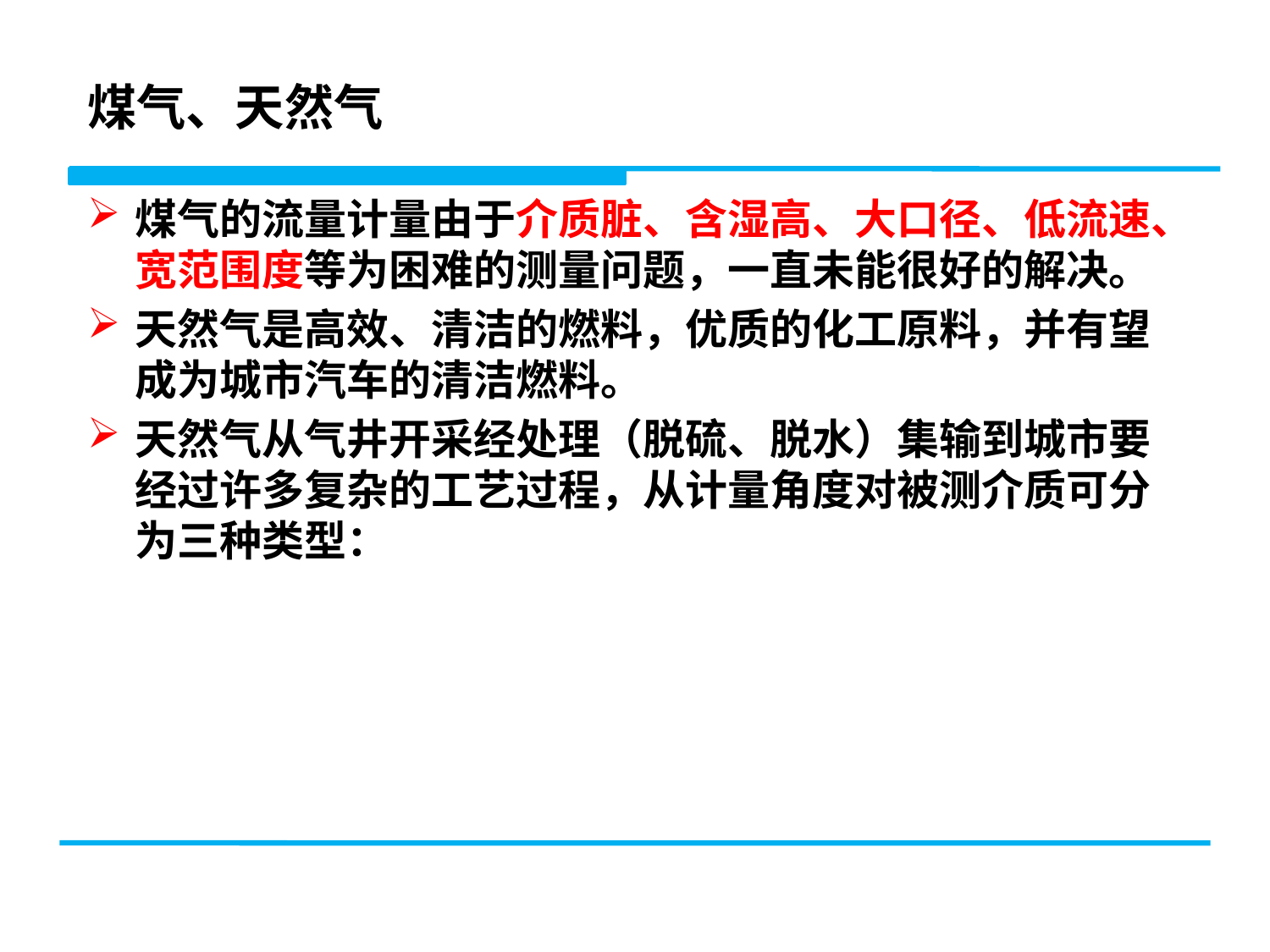

# 煤气、天然气
煤气的流量计量由于介质脏、含湿高、大口径、低流速、宽范围度等为困难的测量问题，一直未能很好的解决。
天然气是高效、清洁的燃料，优质的化工原料，并有望成为城市汽车的清洁燃料。
天然气从气井开采经处理（脱硫、脱水）集输到城市要经过许多复杂的工艺过程，从计量角度对被测介质可分为三种类型：